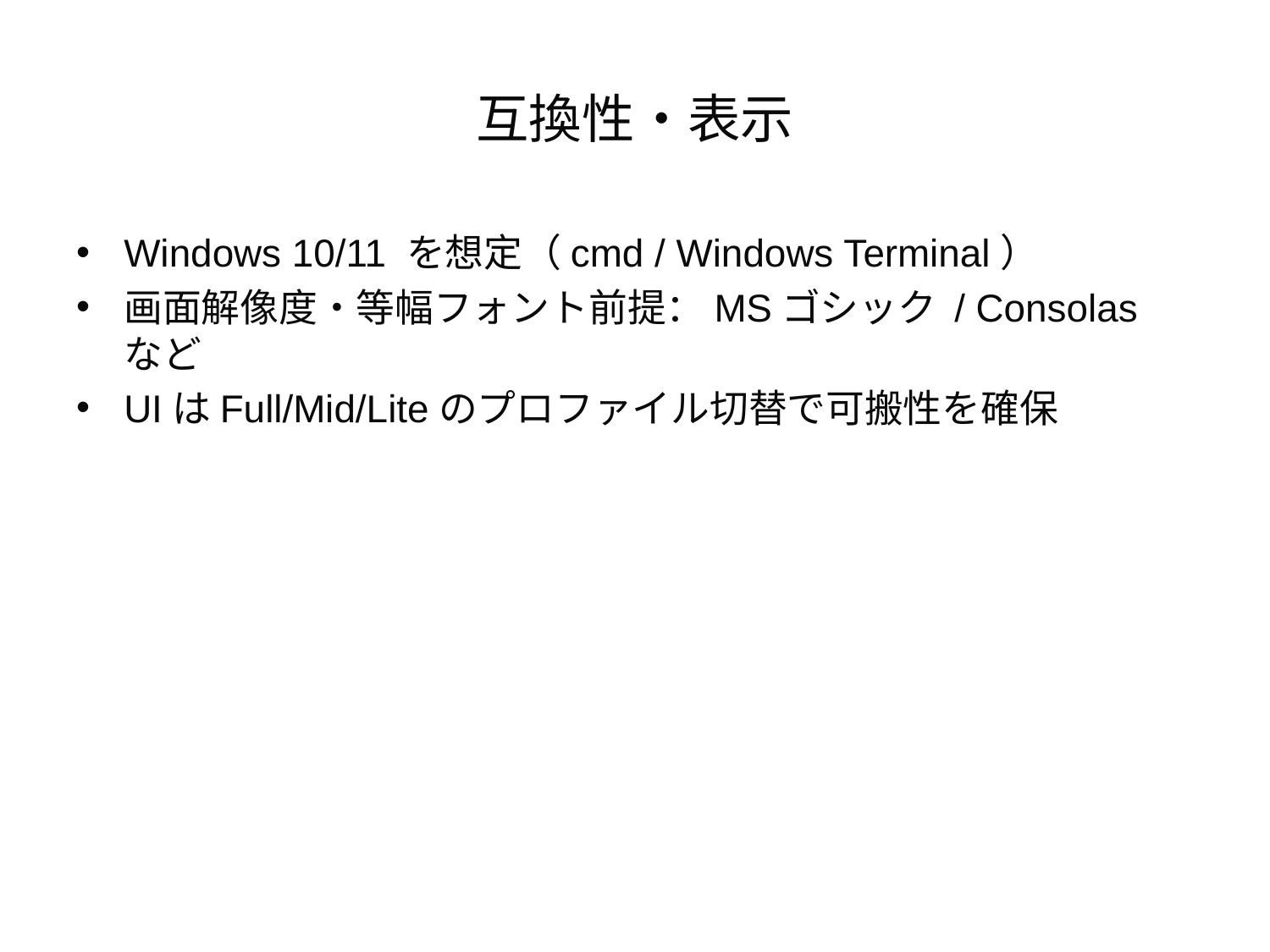

# 互換性・表示
Windows 10/11 を想定（cmd / Windows Terminal）
画面解像度・等幅フォント前提：MSゴシック / Consolas など
UIはFull/Mid/Liteのプロファイル切替で可搬性を確保